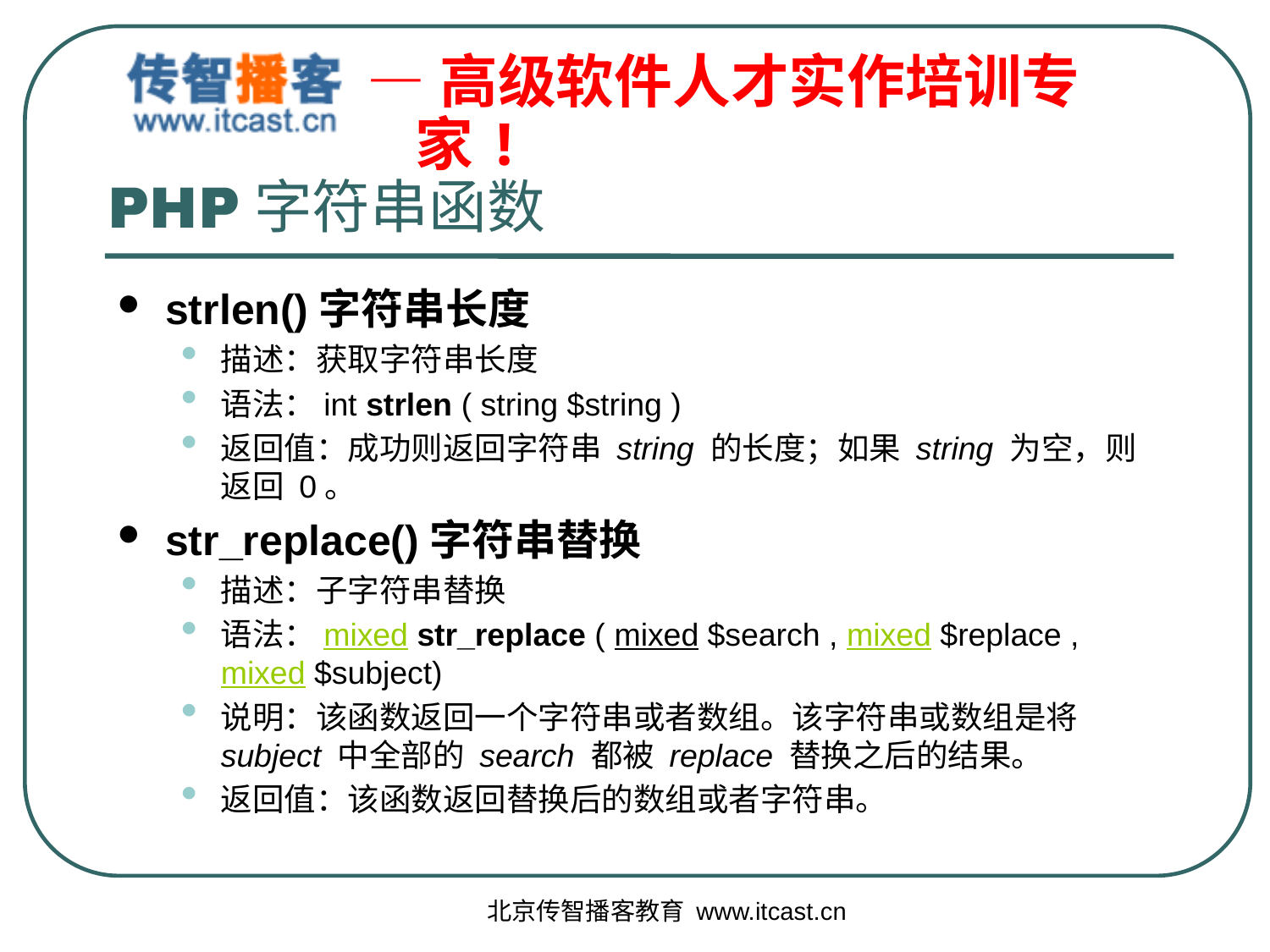

# PHP字符串函数
strlen()字符串长度
描述：获取字符串长度
语法：int strlen ( string $string )
返回值：成功则返回字符串 string 的长度；如果 string 为空，则返回 0。
str_replace()字符串替换
描述：子字符串替换
语法：mixed str_replace ( mixed $search , mixed $replace , mixed $subject)
说明：该函数返回一个字符串或者数组。该字符串或数组是将 subject 中全部的 search 都被 replace 替换之后的结果。
返回值：该函数返回替换后的数组或者字符串。